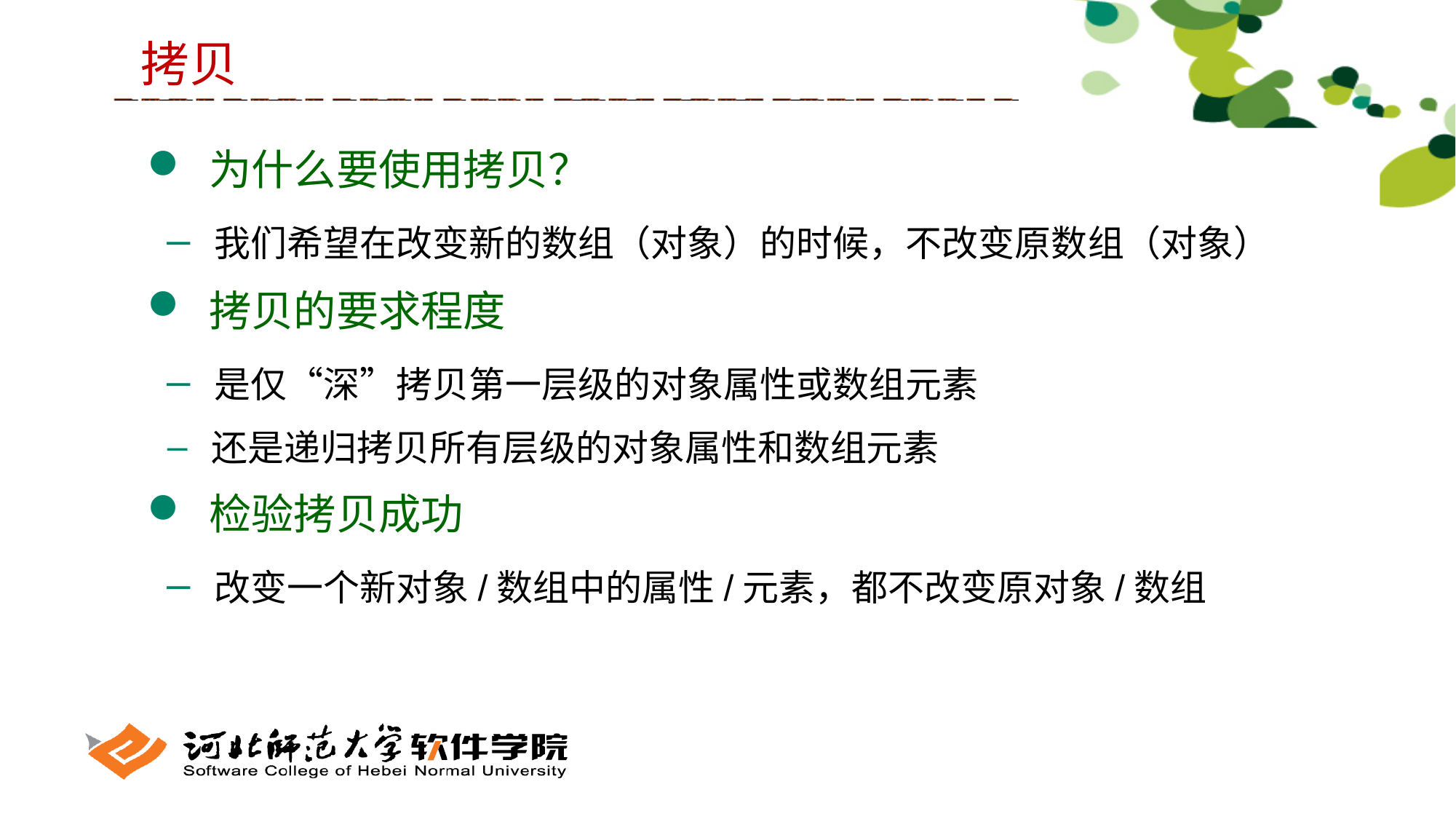

拷贝
 为什么要使用拷贝？
 我们希望在改变新的数组（对象）的时候，不改变原数组（对象）
 拷贝的要求程度
 是仅“深”拷贝第一层级的对象属性或数组元素
 还是递归拷贝所有层级的对象属性和数组元素
 检验拷贝成功
 改变一个新对象/数组中的属性/元素，都不改变原对象/数组